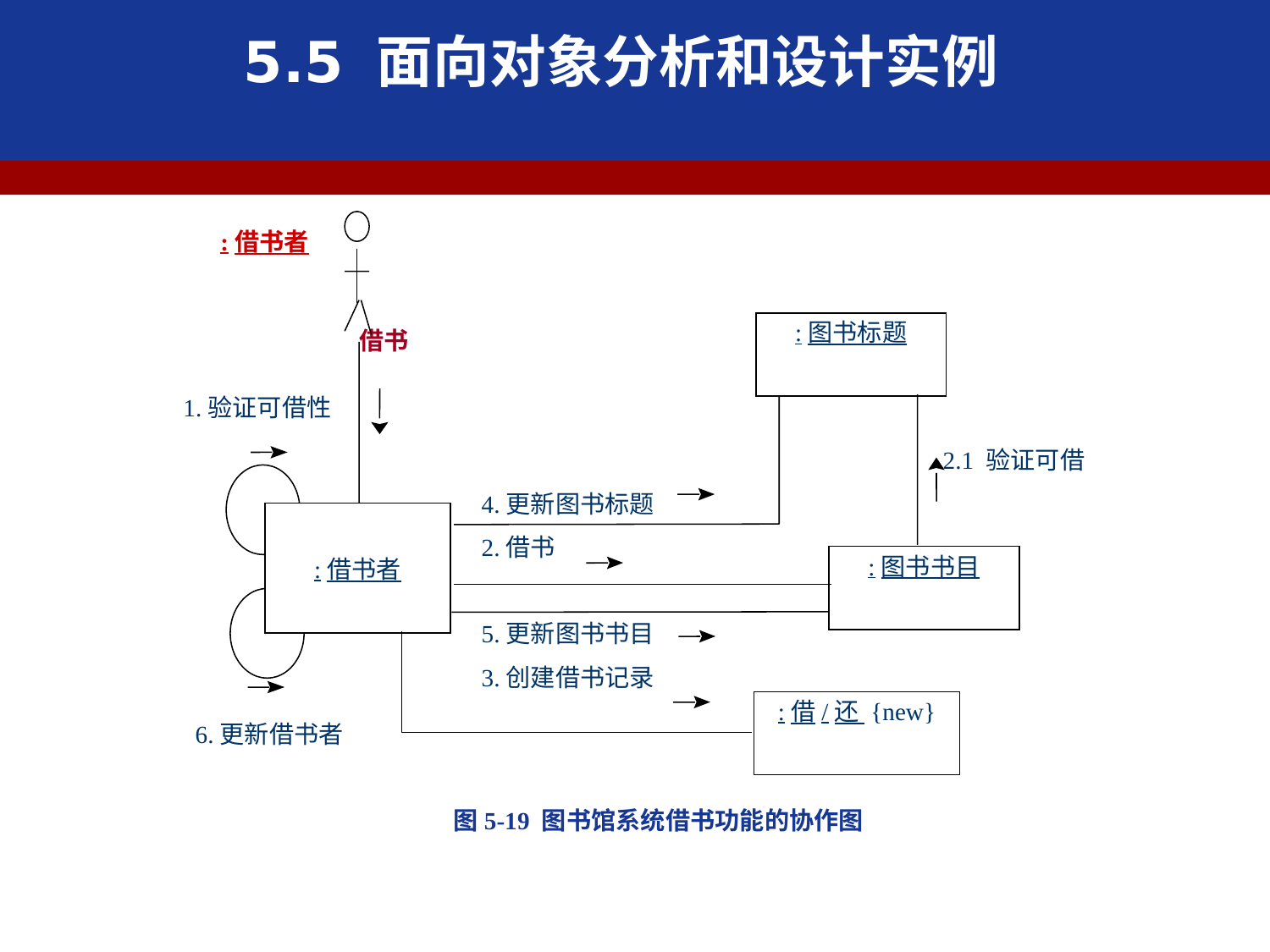

5.5 面向对象分析和设计实例

:借书者
借书

:借书者

6.更新借书者
:图书标题

2.1 验证可借

4.更新图书标题
2.借书

5.更新图书书目
3.创建借书记录

:图书书目

:借/还 {new}
图5-19 图书馆系统借书功能的协作图

1.验证可借性